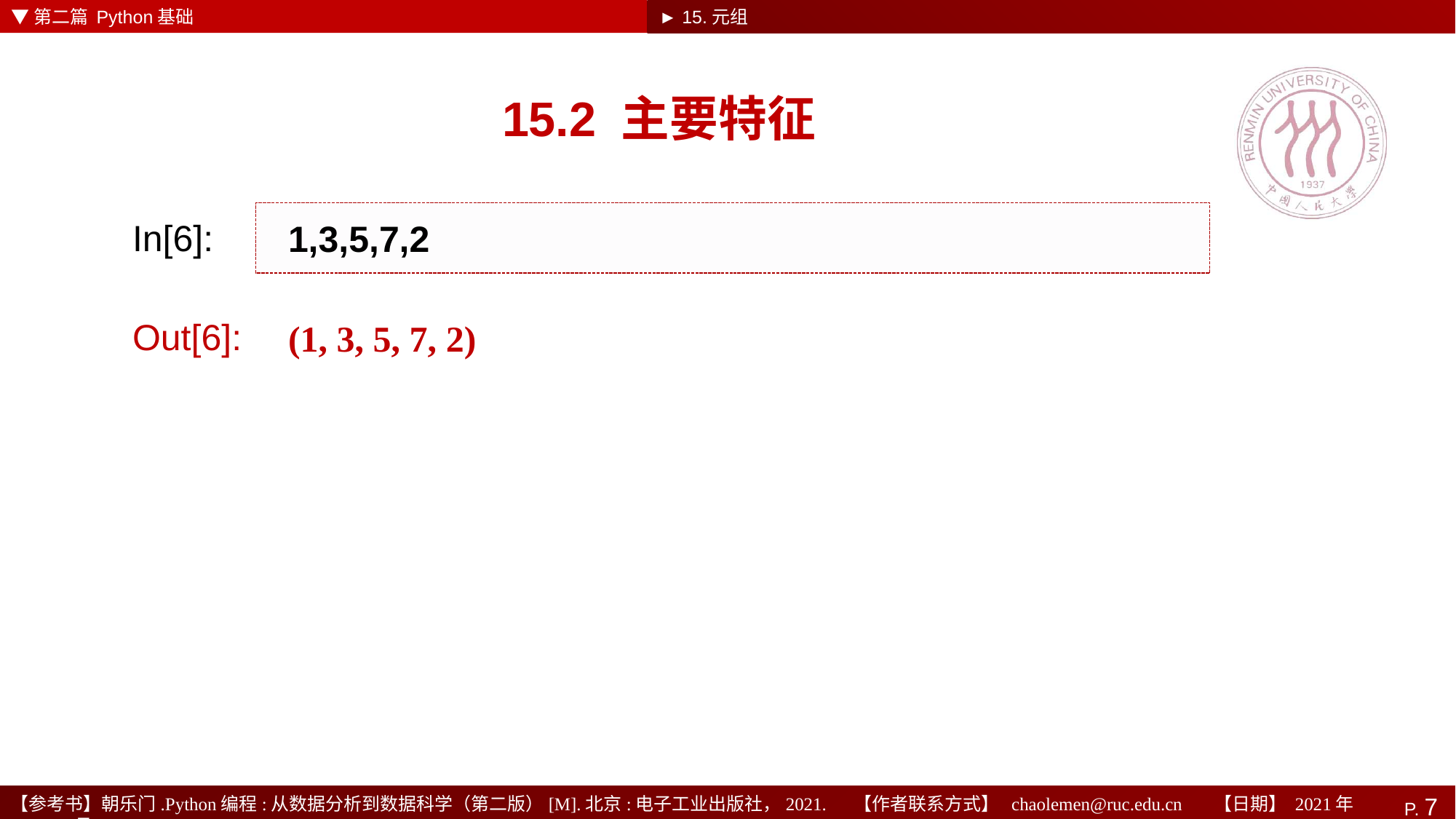

▼第二篇 Python基础
► 15.元组
# 15.2 主要特征
1,3,5,7,2
In[6]:
(1, 3, 5, 7, 2)
Out[6]: